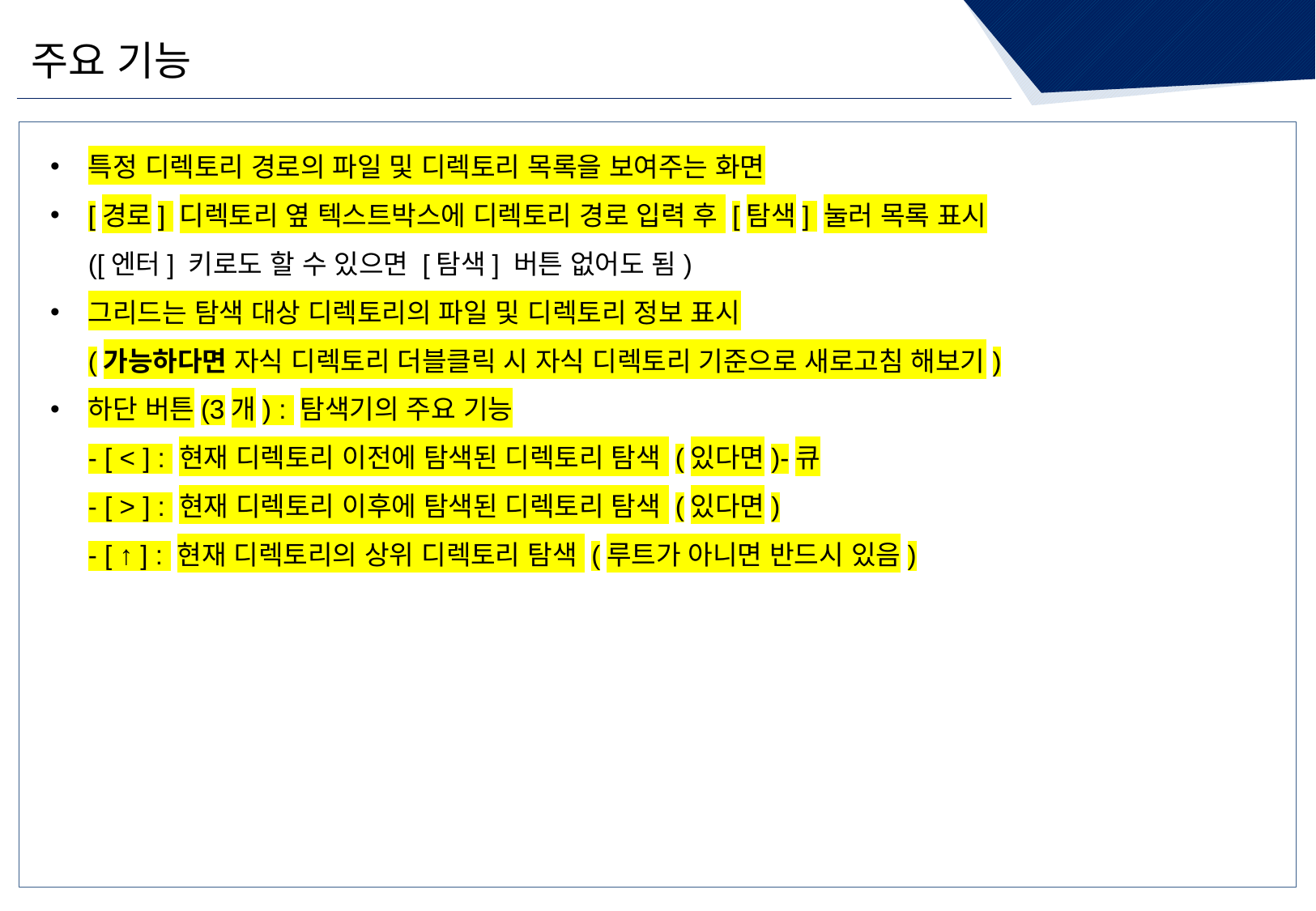

주요 기능

특정 디렉토리 경로의 파일 및 디렉토리 목록을 보여주는 화면
[경로] 디렉토리 옆 텍스트박스에 디렉토리 경로 입력 후 [탐색] 눌러 목록 표시
([엔터] 키로도 할 수 있으면 [탐색] 버튼 없어도 됨)
그리드는 탐색 대상 디렉토리의 파일 및 디렉토리 정보 표시
(가능하다면 자식 디렉토리 더블클릭 시 자식 디렉토리 기준으로 새로고침 해보기)
하단 버튼(3개) : 탐색기의 주요 기능
- [ < ] : 현재 디렉토리 이전에 탐색된 디렉토리 탐색 (있다면)-큐
- [ > ] : 현재 디렉토리 이후에 탐색된 디렉토리 탐색 (있다면)
- [ ↑ ] : 현재 디렉토리의 상위 디렉토리 탐색 (루트가 아니면 반드시 있음)